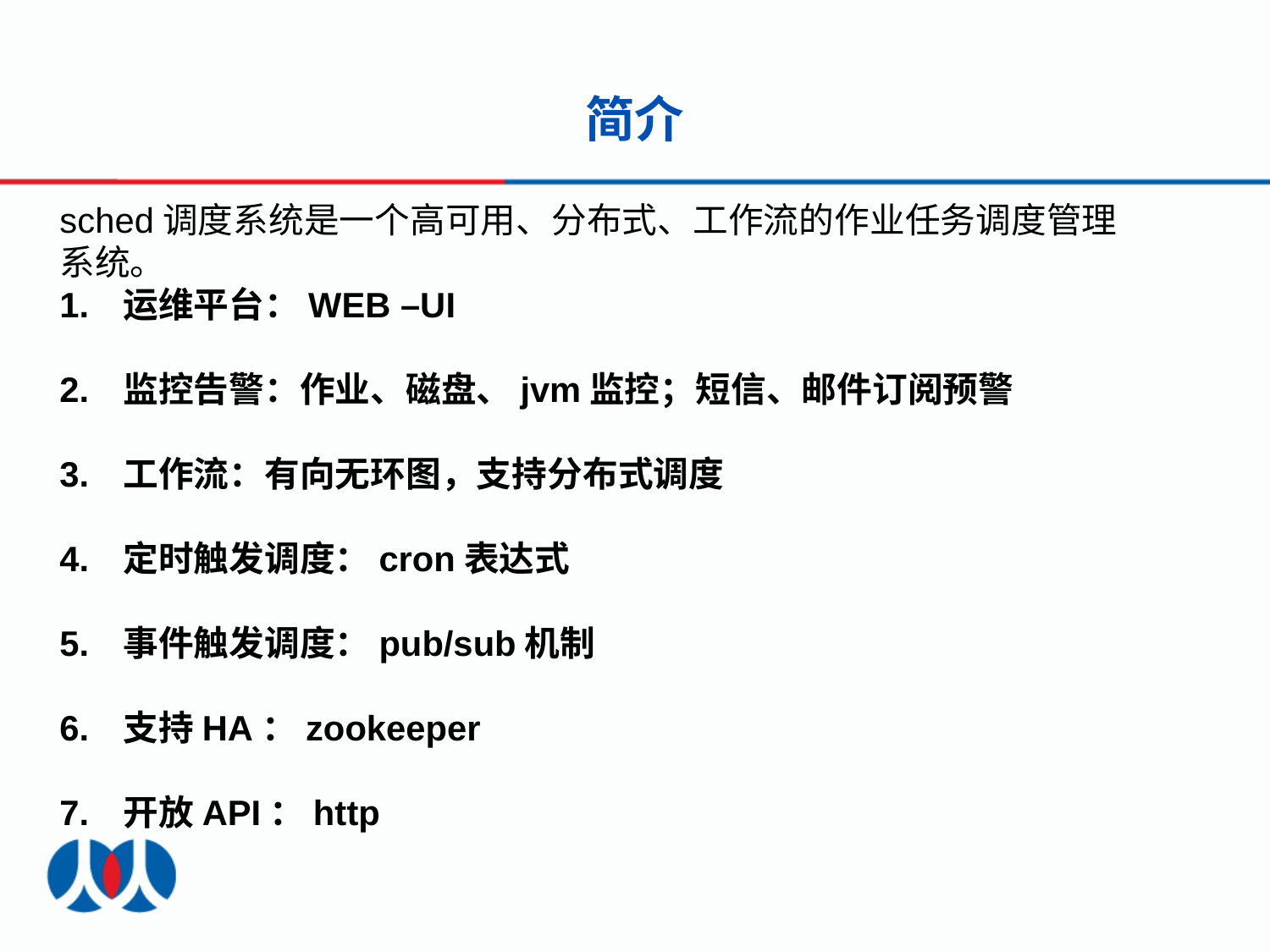

# 简介

sched调度系统是一个高可用、分布式、工作流的作业任务调度管理
系统。
1.	运维平台：WEB –UI

2.	监控告警：作业、磁盘、jvm监控；短信、邮件订阅预警

3.	工作流：有向无环图，支持分布式调度

4.	定时触发调度：cron表达式

5.	事件触发调度：pub/sub机制

6.	支持HA：zookeeper

7.	开放API：http